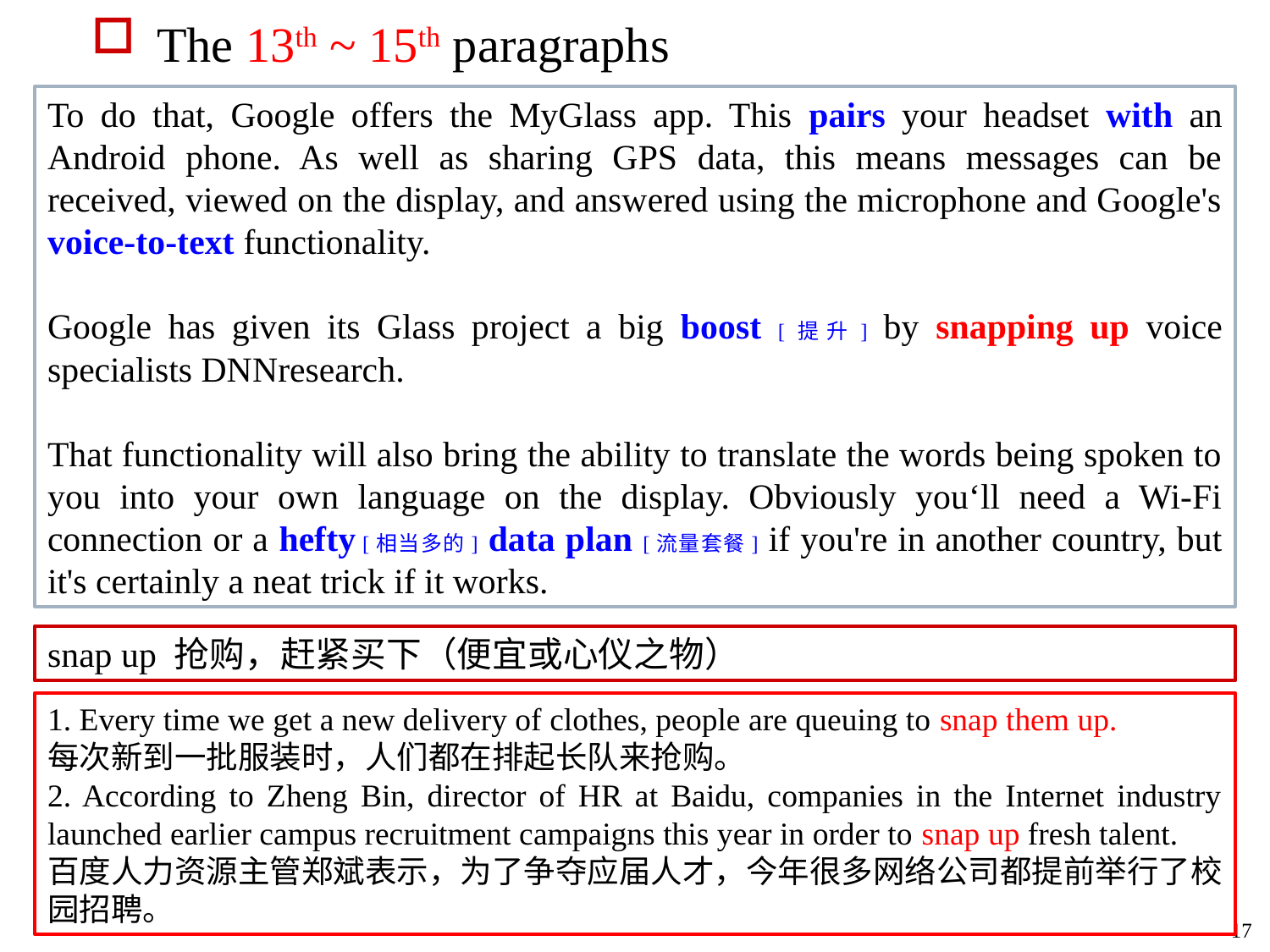

The 13th ~ 15th paragraphs
To do that, Google offers the MyGlass app. This pairs your headset with an Android phone. As well as sharing GPS data, this means messages can be received, viewed on the display, and answered using the microphone and Google's voice-to-text functionality.

Google has given its Glass project a big boost [提升] by snapping up voice specialists DNNresearch.

That functionality will also bring the ability to translate the words being spoken to you into your own language on the display. Obviously you‘ll need a Wi-Fi connection or a hefty [相当多的] data plan [流量套餐] if you're in another country, but it's certainly a neat trick if it works.
snap up 抢购，赶紧买下（便宜或心仪之物）
1. Every time we get a new delivery of clothes, people are queuing to snap them up.
每次新到一批服装时，人们都在排起长队来抢购。
2. According to Zheng Bin, director of HR at Baidu, companies in the Internet industry launched earlier campus recruitment campaigns this year in order to snap up fresh talent.
百度人力资源主管郑斌表示，为了争夺应届人才，今年很多网络公司都提前举行了校园招聘。
17